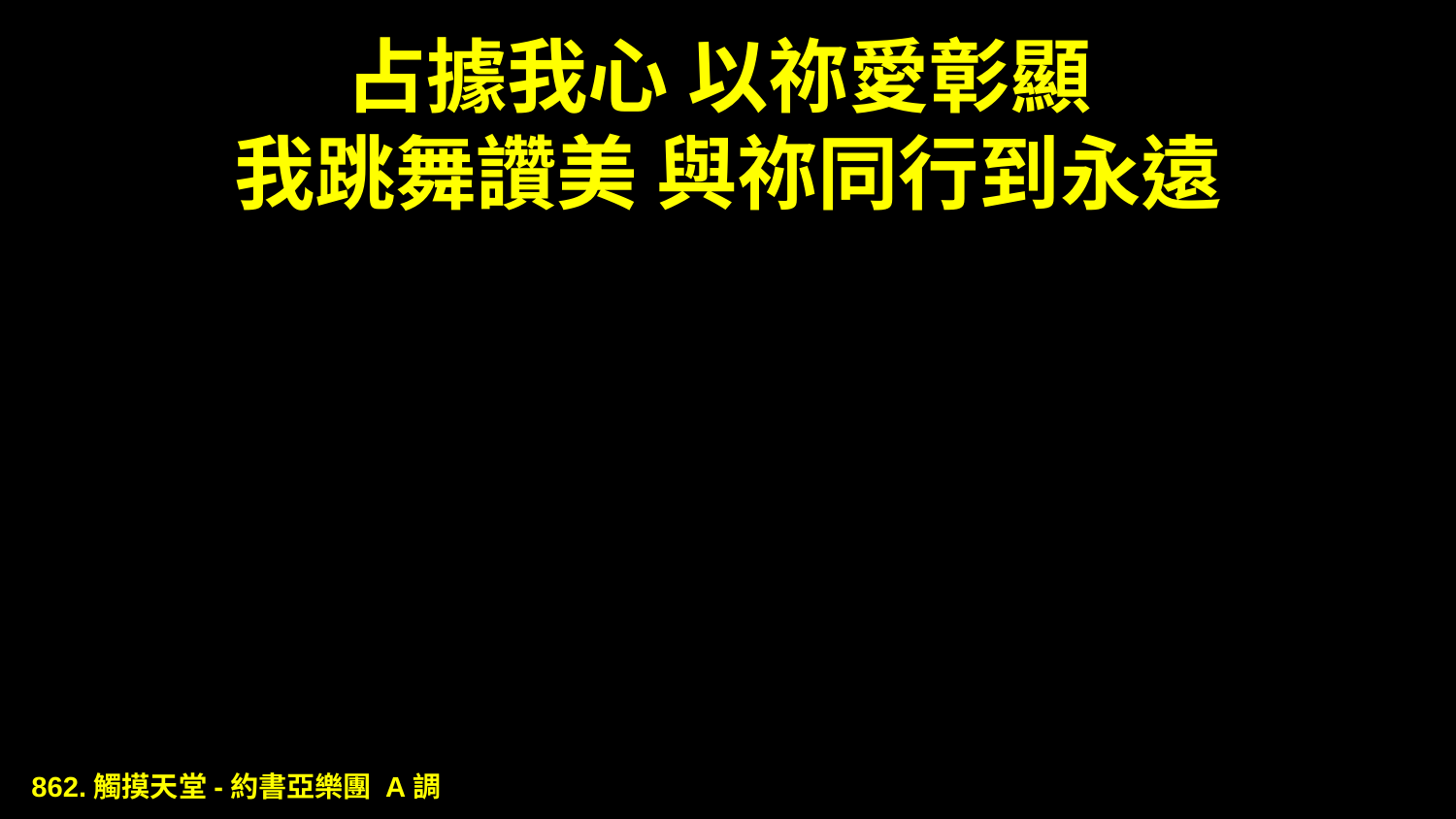

# 占據我心 以祢愛彰顯 我跳舞讚美 與祢同行到永遠
862.觸摸天堂-約書亞樂團 A調